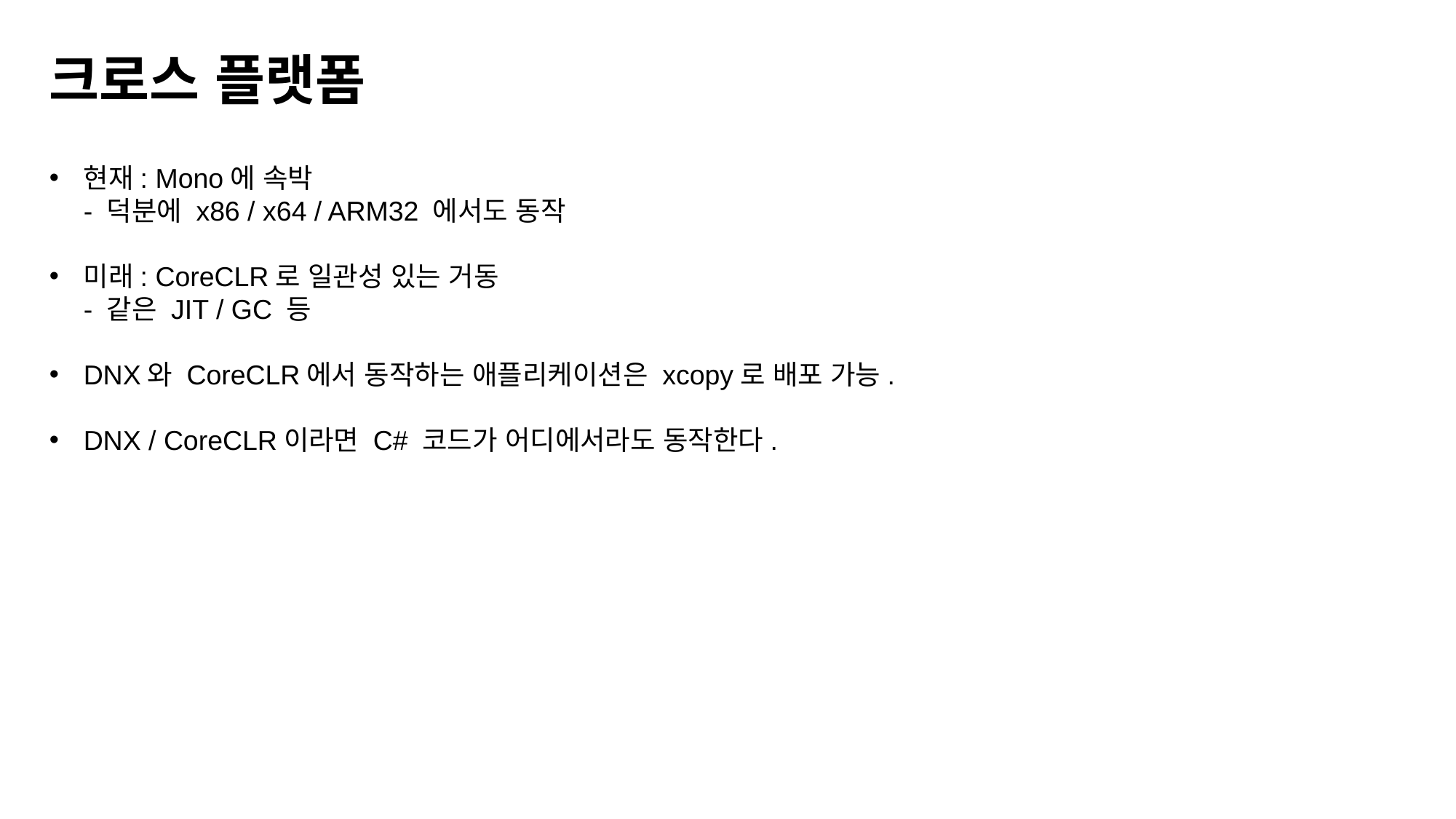

크로스 플랫폼
현재: Mono에 속박
- 덕분에 x86 / x64 / ARM32 에서도 동작
미래: CoreCLR로 일관성 있는 거동
- 같은 JIT / GC 등
DNX와 CoreCLR에서 동작하는 애플리케이션은 xcopy로 배포 가능.
DNX / CoreCLR이라면 C# 코드가 어디에서라도 동작한다.